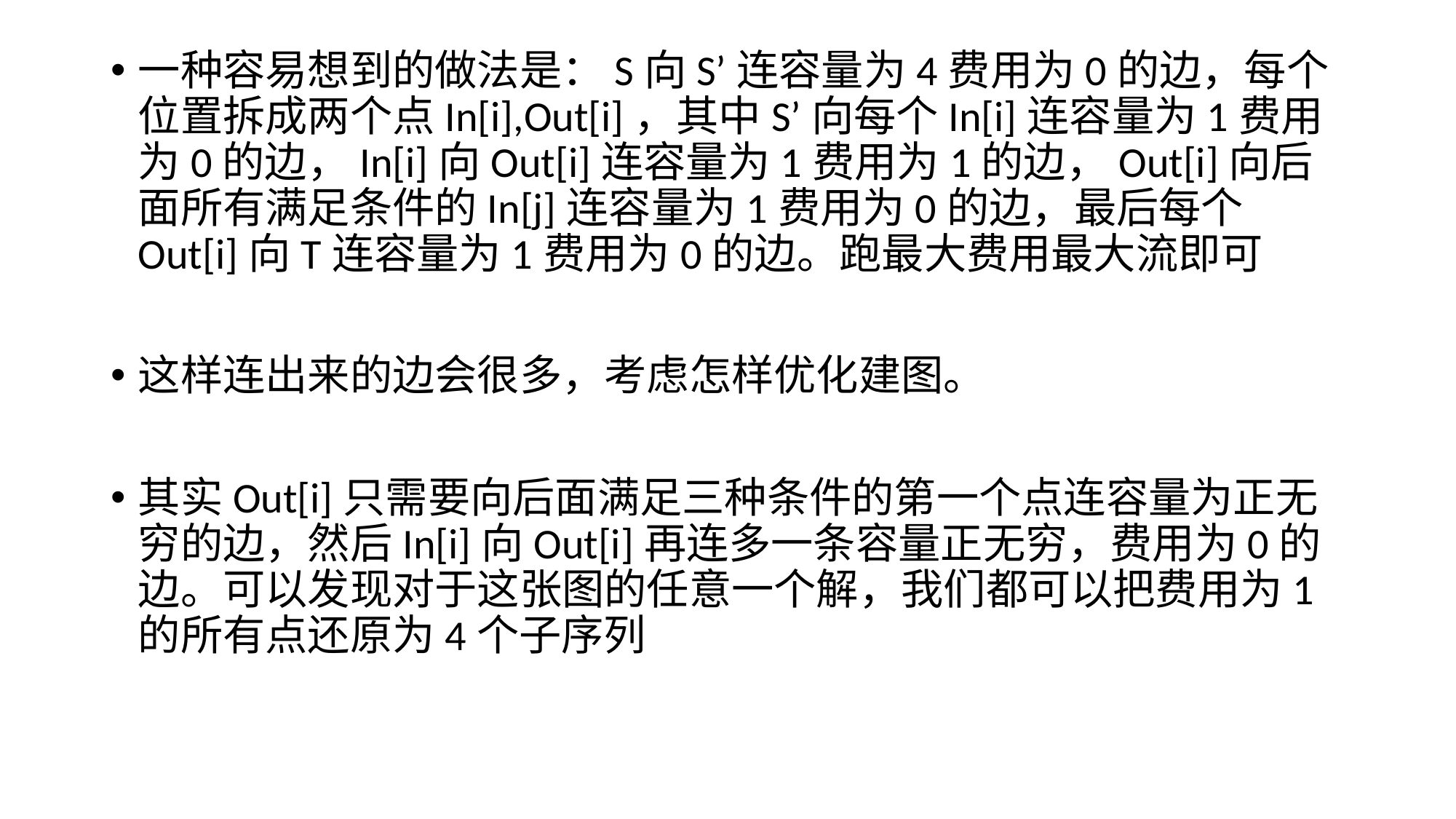

一种容易想到的做法是：S向S’连容量为4费用为0的边，每个位置拆成两个点In[i],Out[i]，其中S’向每个In[i]连容量为1费用为0的边，In[i]向Out[i]连容量为1费用为1的边，Out[i]向后面所有满足条件的In[j]连容量为1费用为0的边，最后每个Out[i]向T连容量为1费用为0的边。跑最大费用最大流即可

这样连出来的边会很多，考虑怎样优化建图。

其实Out[i]只需要向后面满足三种条件的第一个点连容量为正无穷的边，然后In[i]向Out[i]再连多一条容量正无穷，费用为0的边。可以发现对于这张图的任意一个解，我们都可以把费用为1的所有点还原为4个子序列